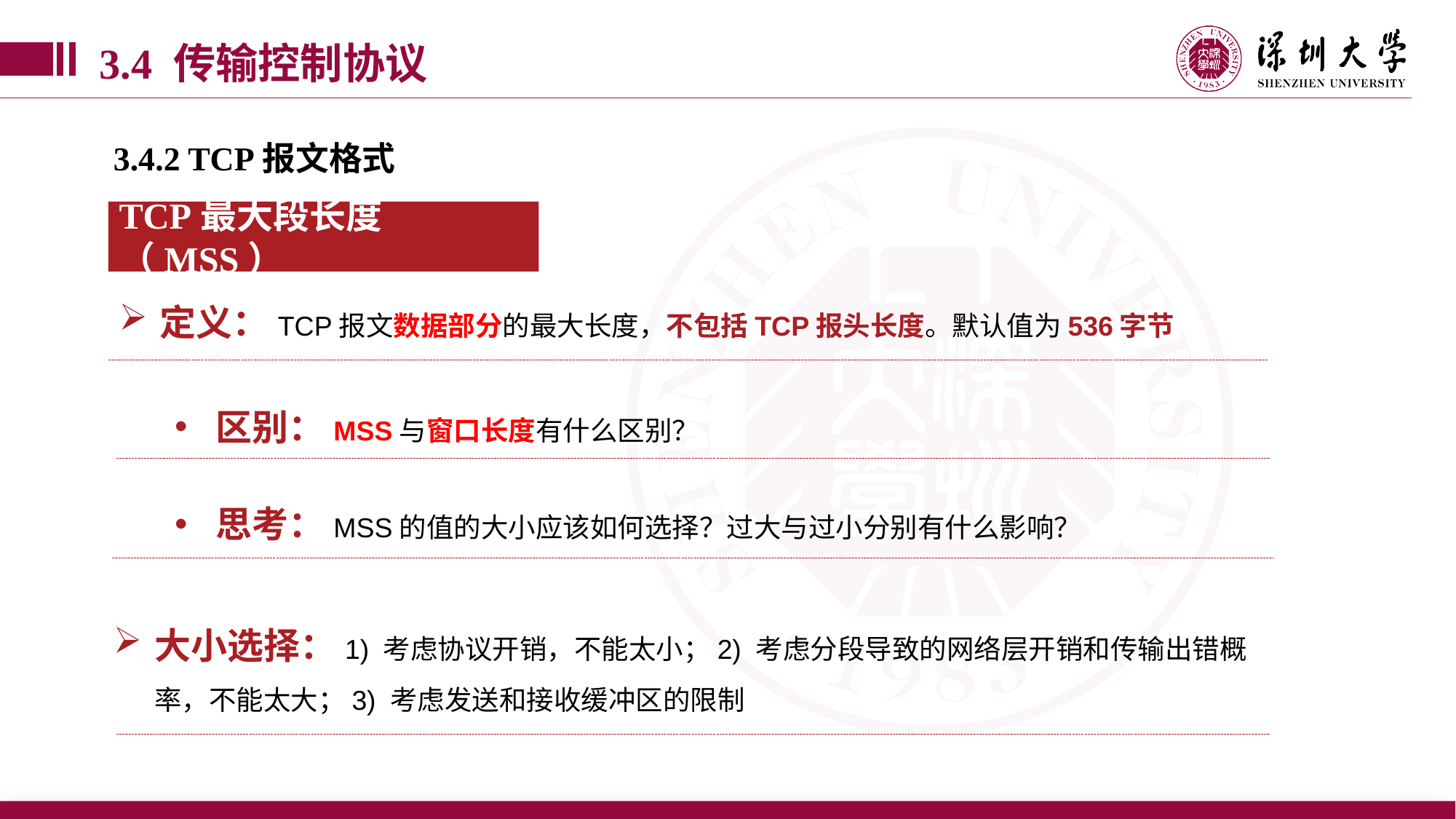

3.4 传输控制协议

3.4.2 TCP报文格式
TCP最大段长度（MSS）
定义：TCP报文数据部分的最大长度，不包括TCP报头长度。默认值为536字节
区别：MSS与窗口长度有什么区别？
思考：MSS的值的大小应该如何选择？过大与过小分别有什么影响？
大小选择：1) 考虑协议开销，不能太小；2) 考虑分段导致的网络层开销和传输出错概率，不能太大；3) 考虑发送和接收缓冲区的限制